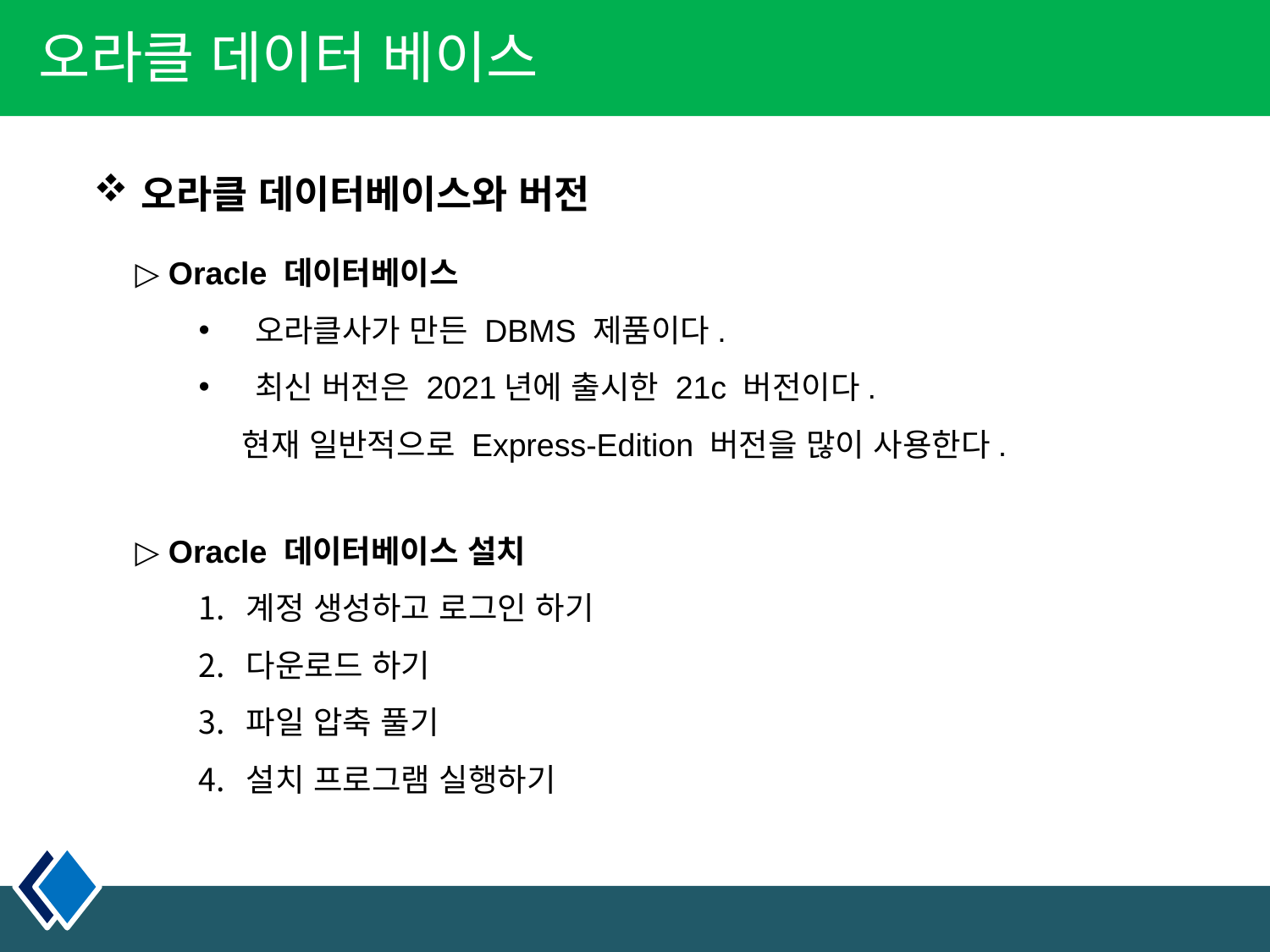

오라클 데이터 베이스
오라클 데이터베이스와 버전
▷ Oracle 데이터베이스
 오라클사가 만든 DBMS 제품이다.
 최신 버전은 2021년에 출시한 21c 버전이다.
    현재 일반적으로 Express-Edition 버전을 많이 사용한다.
▷ Oracle 데이터베이스 설치
계정 생성하고 로그인 하기
다운로드 하기
파일 압축 풀기
설치 프로그램 실행하기